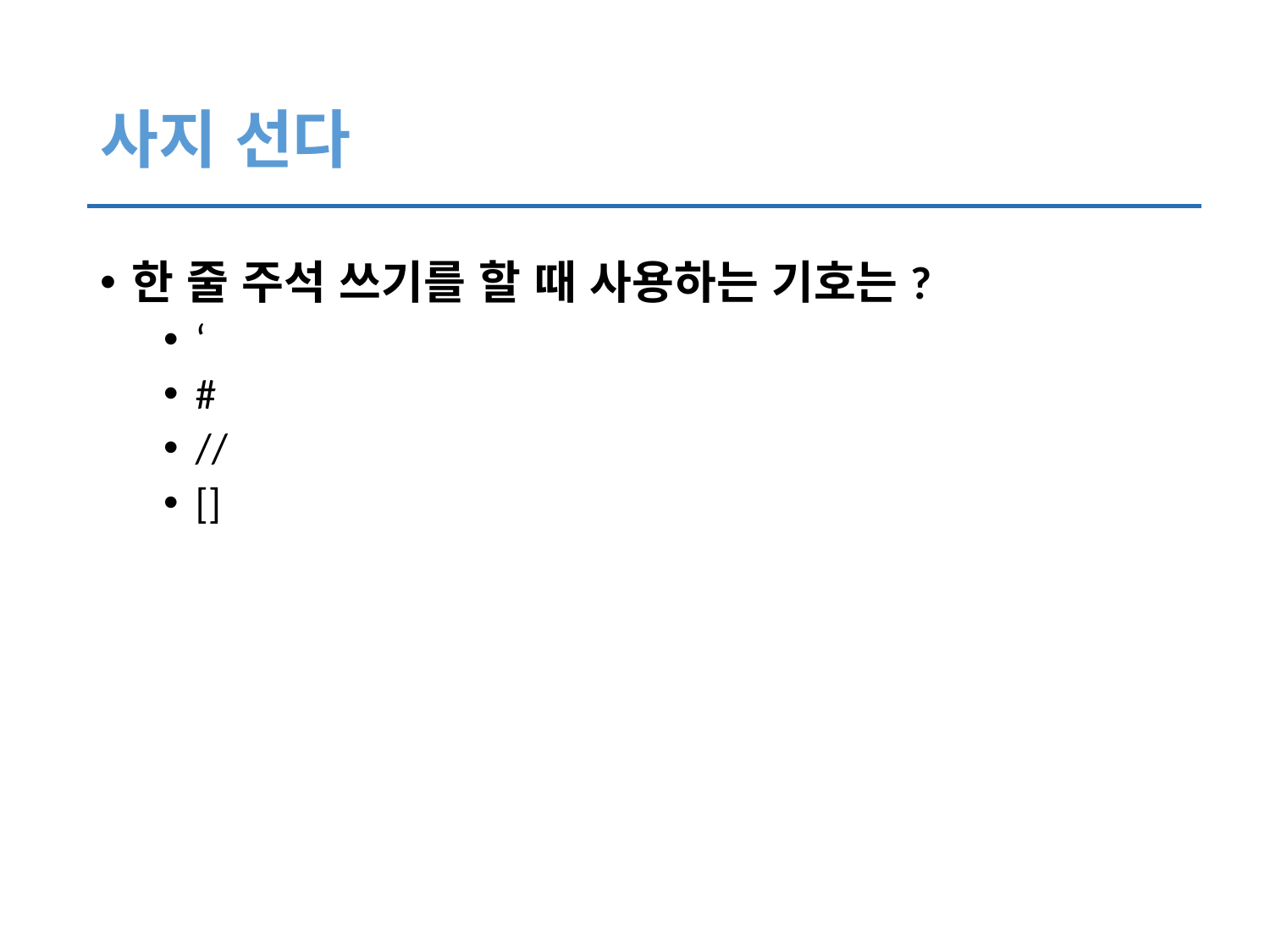

# 사지 선다
한 줄 주석 쓰기를 할 때 사용하는 기호는?
‘
#
//
[]